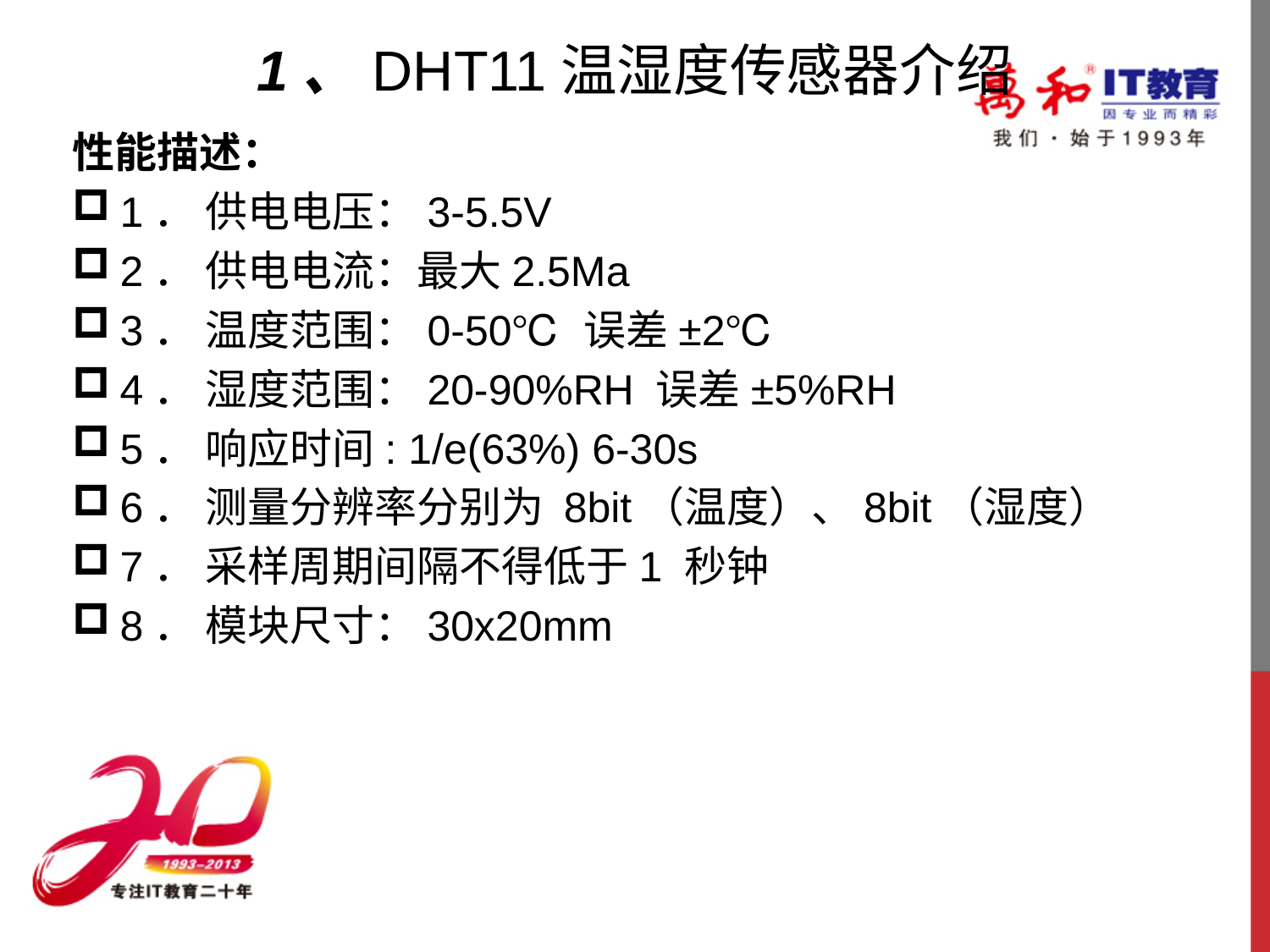

# 1、DHT11温湿度传感器介绍
性能描述：
1． 供电电压：3-5.5V
2． 供电电流：最大2.5Ma
3． 温度范围：0-50℃ 误差±2℃
4． 湿度范围：20-90%RH 误差±5%RH
5． 响应时间: 1/e(63%) 6-30s
6． 测量分辨率分别为 8bit（温度）、8bit（湿度）
7． 采样周期间隔不得低于1 秒钟
8． 模块尺寸：30x20mm